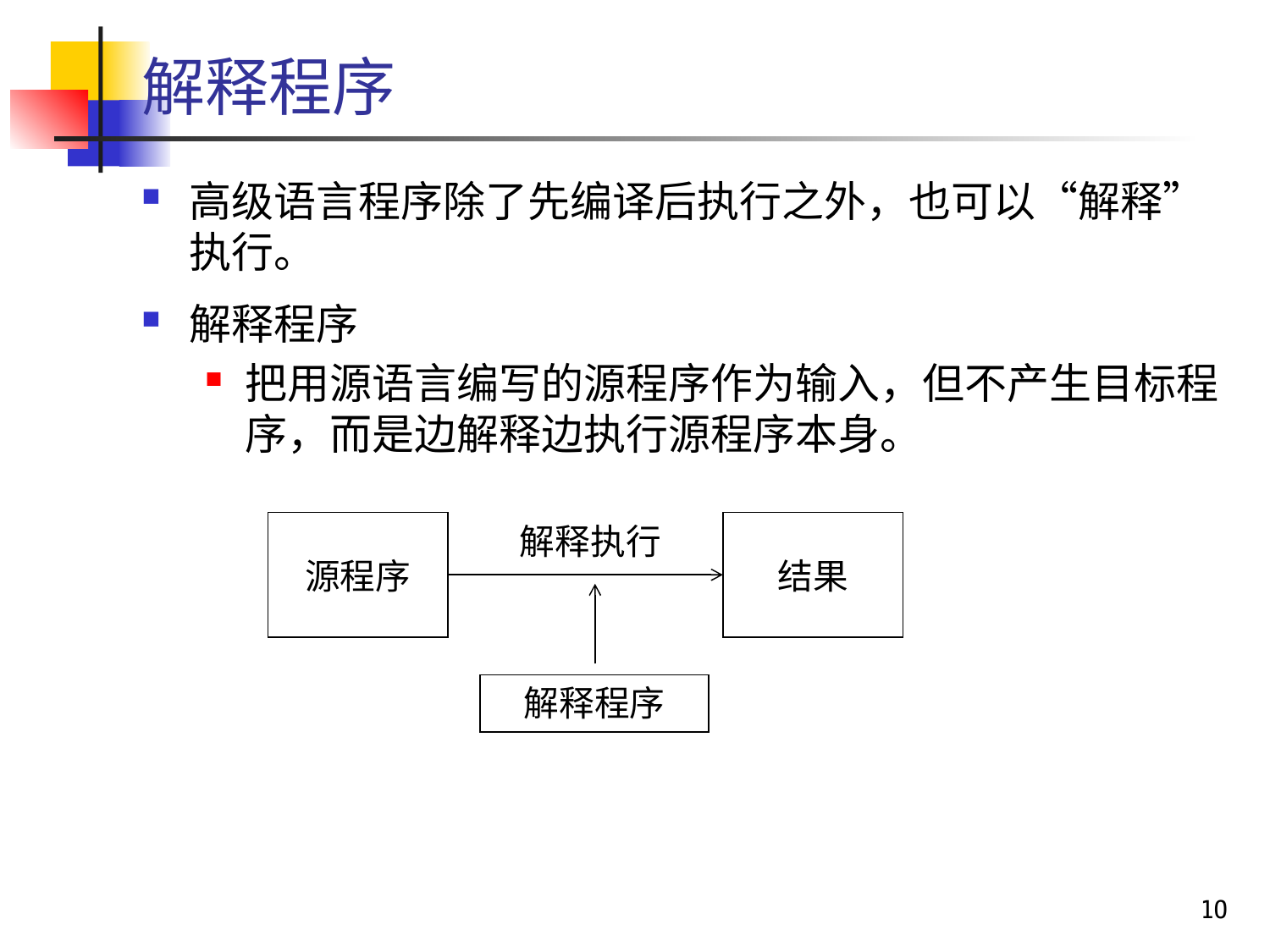

# 解释程序
高级语言程序除了先编译后执行之外，也可以“解释”执行。
解释程序
把用源语言编写的源程序作为输入，但不产生目标程序，而是边解释边执行源程序本身。

源程序
结果
解释执行
解释程序
10